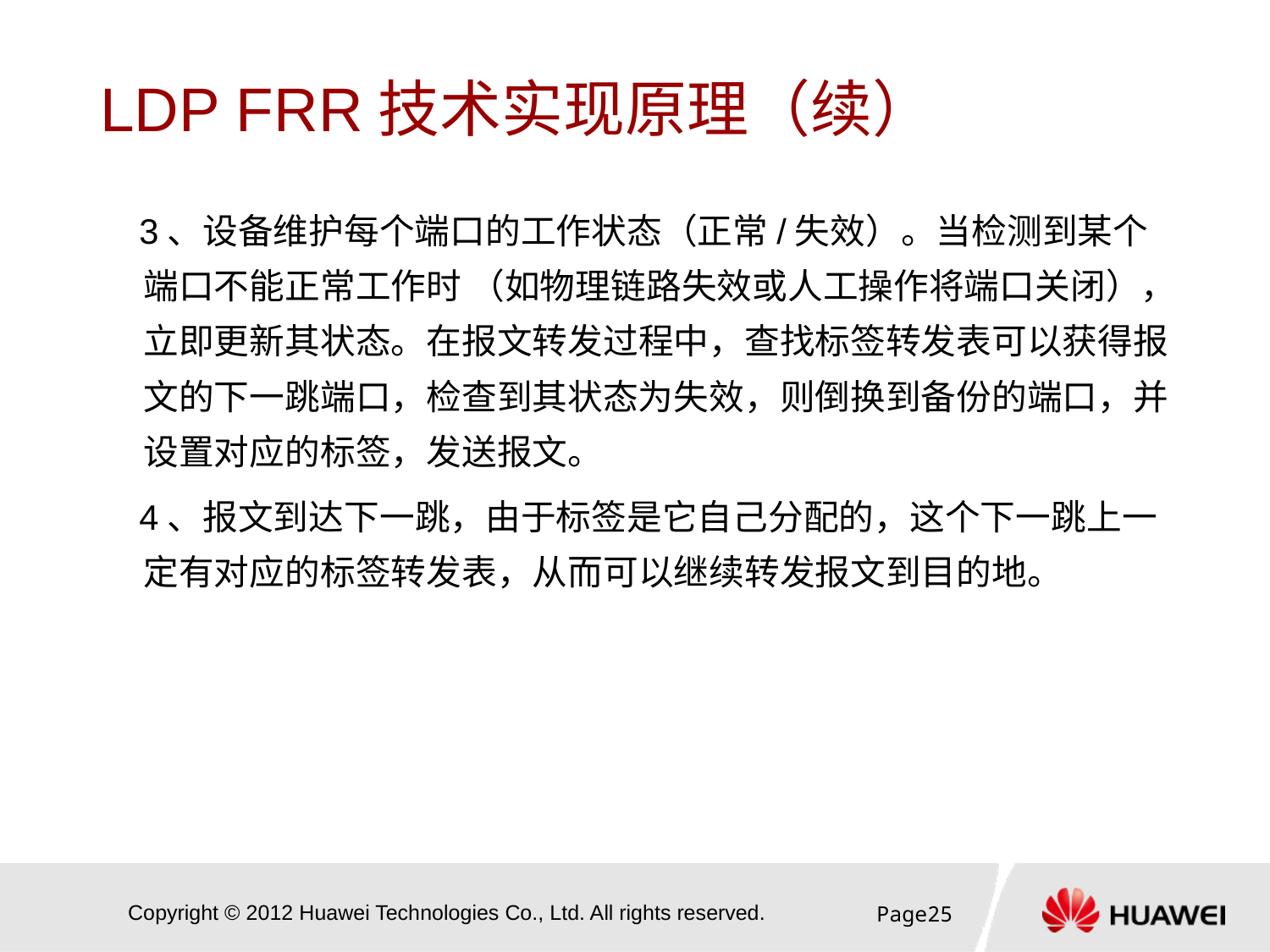

# LDP FRR技术实现原理（续）
3、设备维护每个端口的工作状态（正常/失效）。当检测到某个端口不能正常工作时 （如物理链路失效或人工操作将端口关闭），立即更新其状态。在报文转发过程中，查找标签转发表可以获得报文的下一跳端口，检查到其状态为失效，则倒换到备份的端口，并设置对应的标签，发送报文。
4、报文到达下一跳，由于标签是它自己分配的，这个下一跳上一定有对应的标签转发表，从而可以继续转发报文到目的地。
Page25